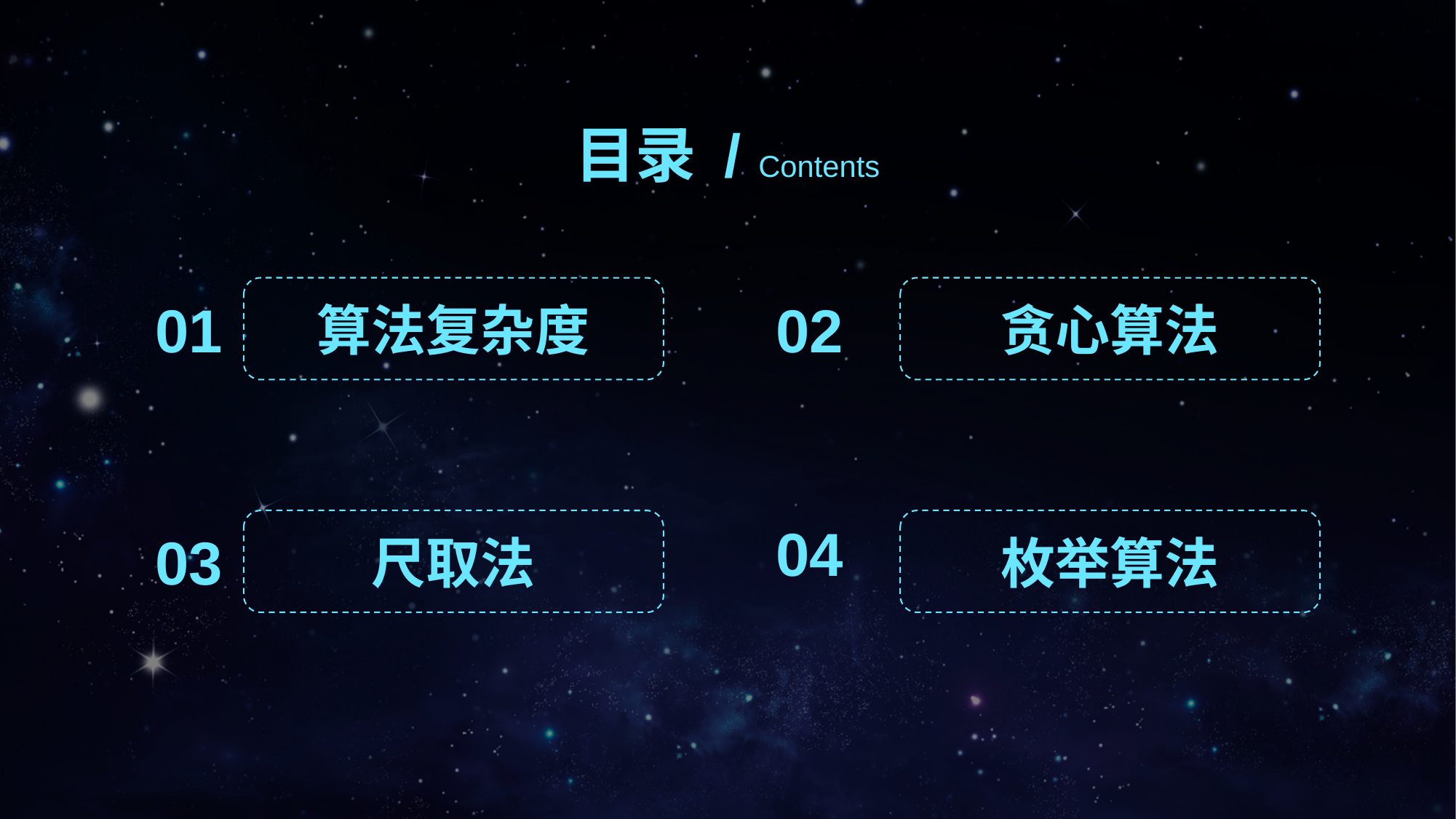

目录 / Contents
贪心算法
算法复杂度
01
02
尺取法
04
枚举算法
03